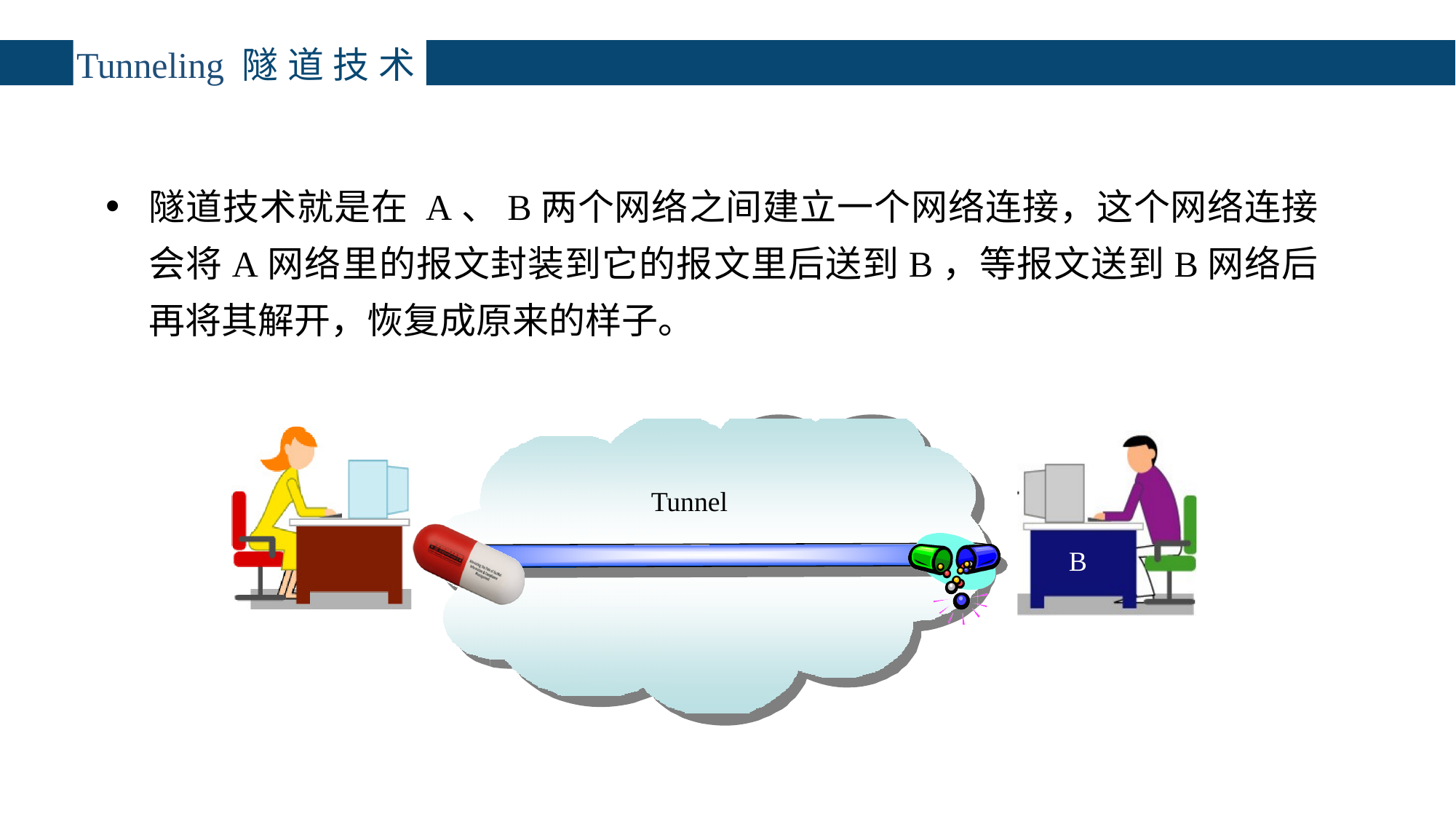

Tunneling 隧道技术

隧道技术就是在 A、B两个网络之间建立一个网络连接，这个网络连接会将A网络里的报文封装到它的报文里后送到B，等报文送到B网络后再将其解开，恢复成原来的样子。

Tunnel

A
B